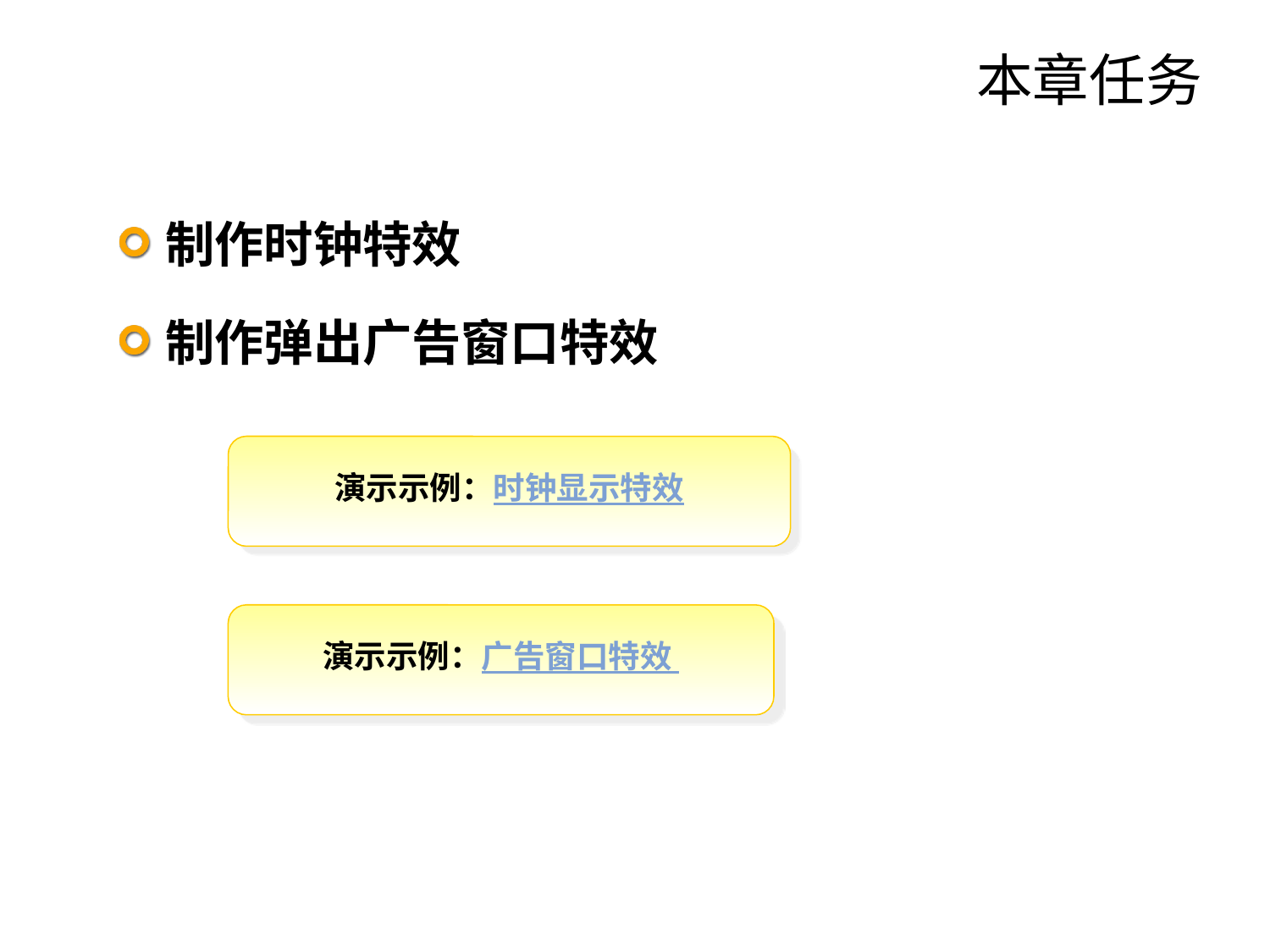

# 本章任务
制作时钟特效
制作弹出广告窗口特效

演示示例：时钟显示特效
演示示例：广告窗口特效